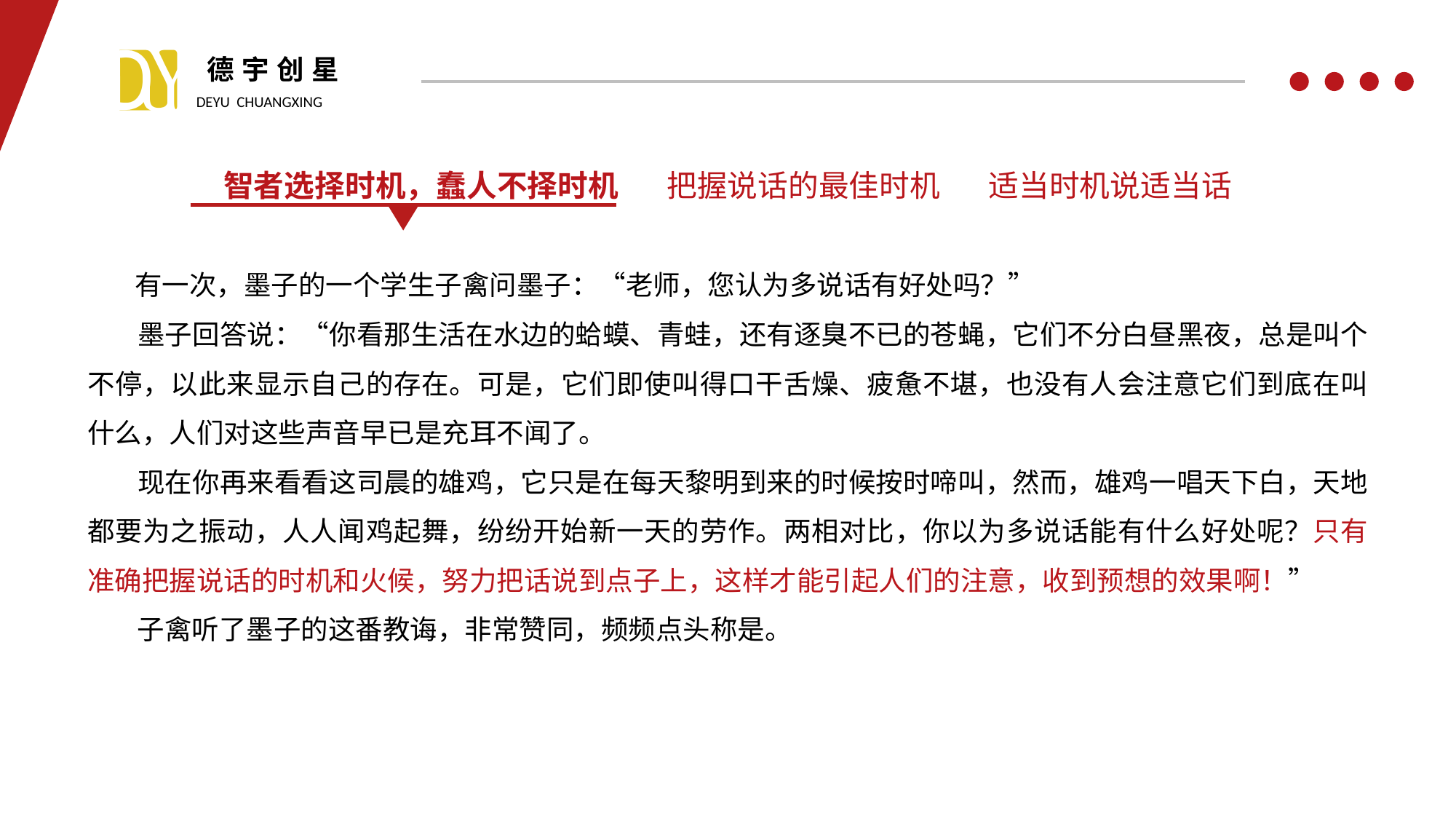

智者选择时机，蠢人不择时机       把握说话的最佳时机       适当时机说适当话

      有一次，墨子的一个学生子禽问墨子：“老师，您认为多说话有好处吗？”
       墨子回答说：“你看那生活在水边的蛤蟆、青蛙，还有逐臭不已的苍蝇，它们不分白昼黑夜，总是叫个不停，以此来显示自己的存在。可是，它们即使叫得口干舌燥、疲惫不堪，也没有人会注意它们到底在叫什么，人们对这些声音早已是充耳不闻了。
       现在你再来看看这司晨的雄鸡，它只是在每天黎明到来的时候按时啼叫，然而，雄鸡一唱天下白，天地都要为之振动，人人闻鸡起舞，纷纷开始新一天的劳作。两相对比，你以为多说话能有什么好处呢？只有准确把握说话的时机和火候，努力把话说到点子上，这样才能引起人们的注意，收到预想的效果啊！”
       子禽听了墨子的这番教诲，非常赞同，频频点头称是。